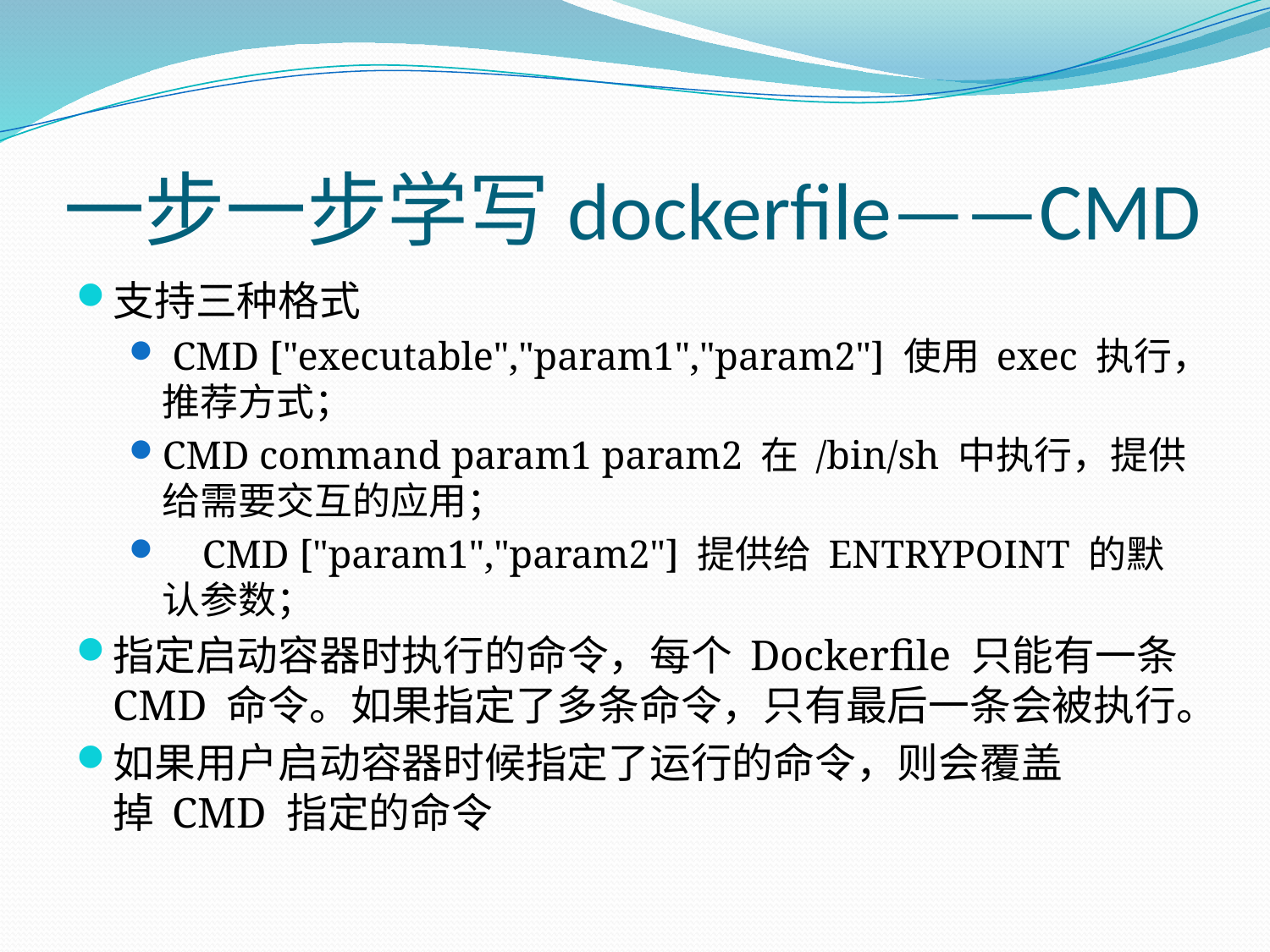

# 一步一步学写dockerfile——CMD
支持三种格式
 CMD ["executable","param1","param2"] 使用 exec 执行，推荐方式；
CMD command param1 param2 在 /bin/sh 中执行，提供给需要交互的应用；
    CMD ["param1","param2"] 提供给 ENTRYPOINT 的默认参数；
指定启动容器时执行的命令，每个 Dockerfile 只能有一条 CMD 命令。如果指定了多条命令，只有最后一条会被执行。
如果用户启动容器时候指定了运行的命令，则会覆盖掉 CMD 指定的命令